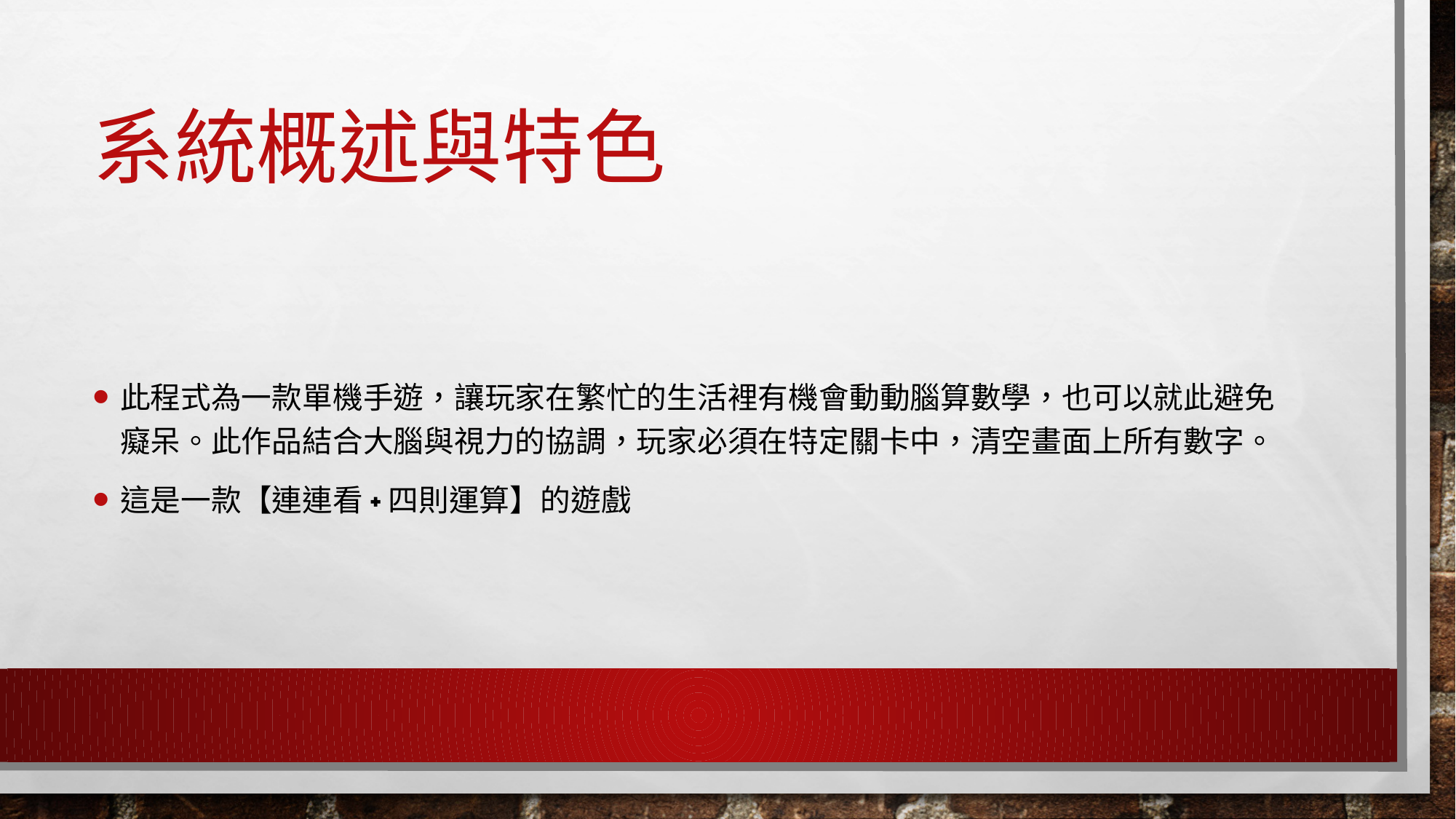

# 系統概述與特色
此程式為一款單機手遊，讓玩家在繁忙的生活裡有機會動動腦算數學，也可以就此避免癡呆。此作品結合大腦與視力的協調，玩家必須在特定關卡中，清空畫面上所有數字。
這是一款【連連看+四則運算】的遊戲